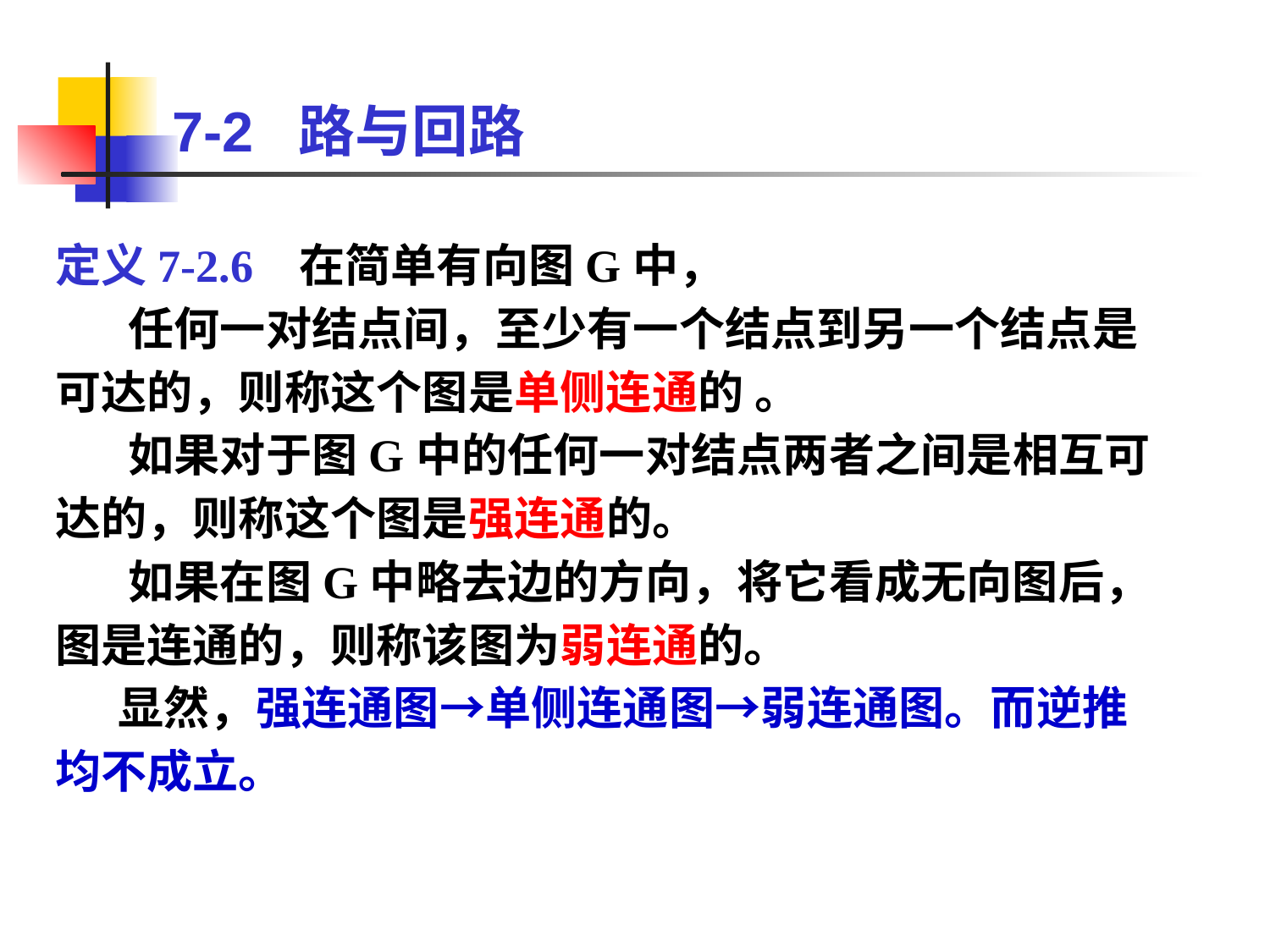

# 7-2  路与回路
定义7-2.6   在简单有向图G中，
      任何一对结点间，至少有一个结点到另一个结点是可达的，则称这个图是单侧连通的 。
      如果对于图G中的任何一对结点两者之间是相互可达的，则称这个图是强连通的。
      如果在图G中略去边的方向，将它看成无向图后，图是连通的，则称该图为弱连通的。
     显然，强连通图→单侧连通图→弱连通图。而逆推均不成立。
54